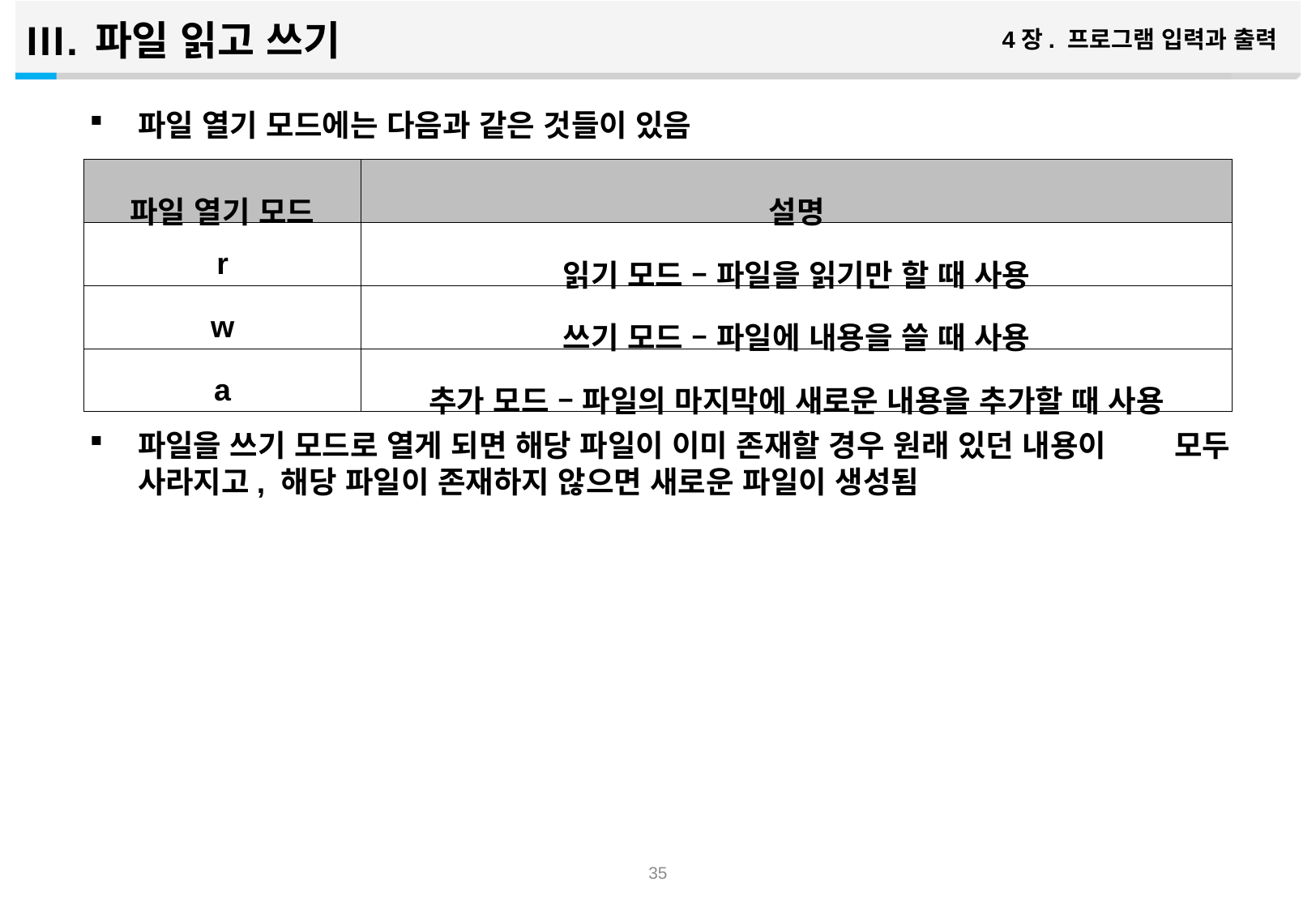

파일 읽고 쓰기
4장. 프로그램 입력과 출력
파일 열기 모드에는 다음과 같은 것들이 있음

파일을 쓰기 모드로 열게 되면 해당 파일이 이미 존재할 경우 원래 있던 내용이        모두 사라지고, 해당 파일이 존재하지 않으면 새로운 파일이 생성됨

| 파일 열기 모드 | 설명 |
| --- | --- |
| r | 읽기 모드 – 파일을 읽기만 할 때 사용 |
| w | 쓰기 모드 – 파일에 내용을 쓸 때 사용 |
| a | 추가 모드 – 파일의 마지막에 새로운 내용을 추가할 때 사용 |
35